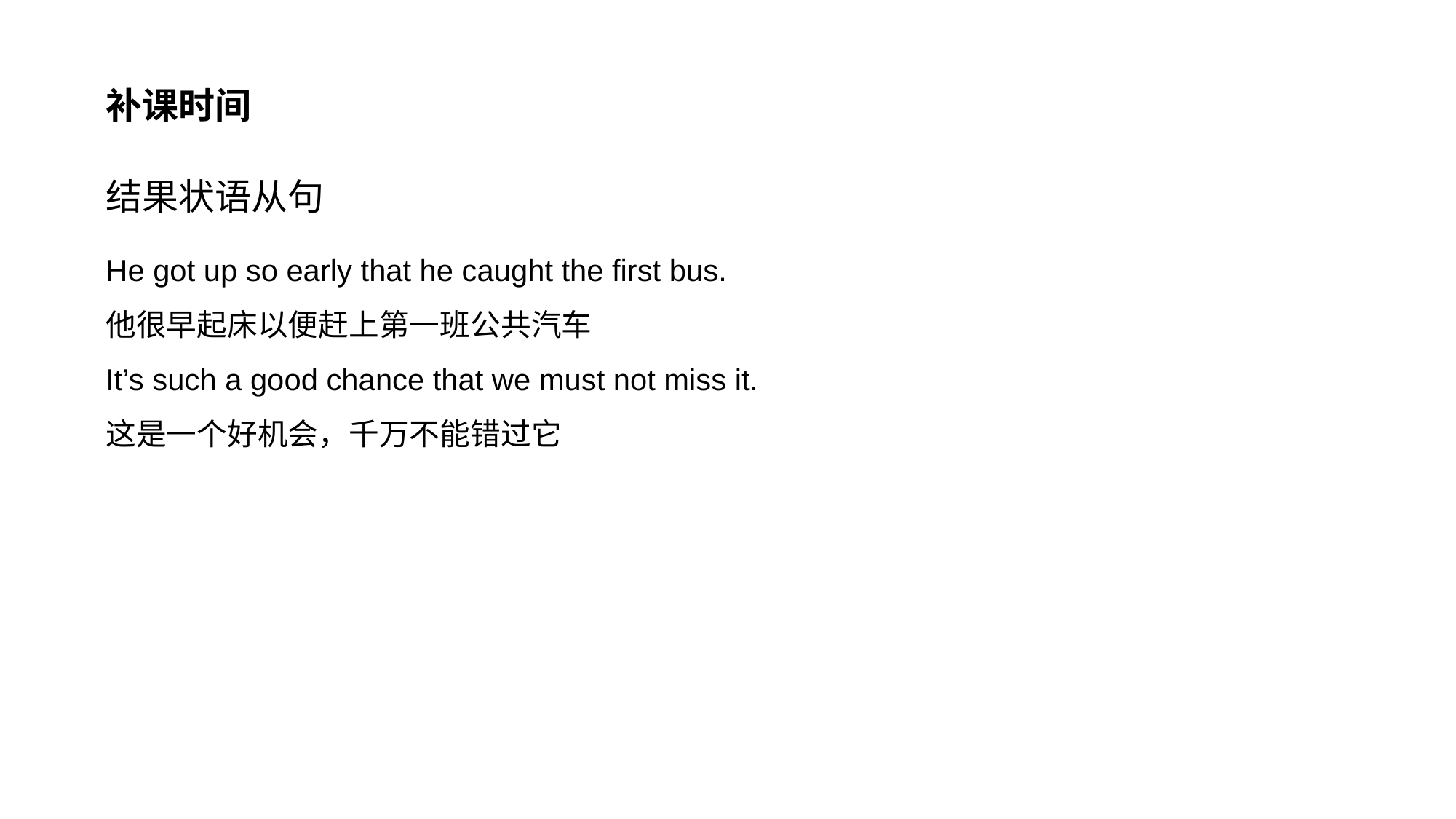

补课时间
结果状语从句
He got up so early that he caught the first bus.
他很早起床以便赶上第一班公共汽车
It’s such a good chance that we must not miss it.
这是一个好机会，千万不能错过它